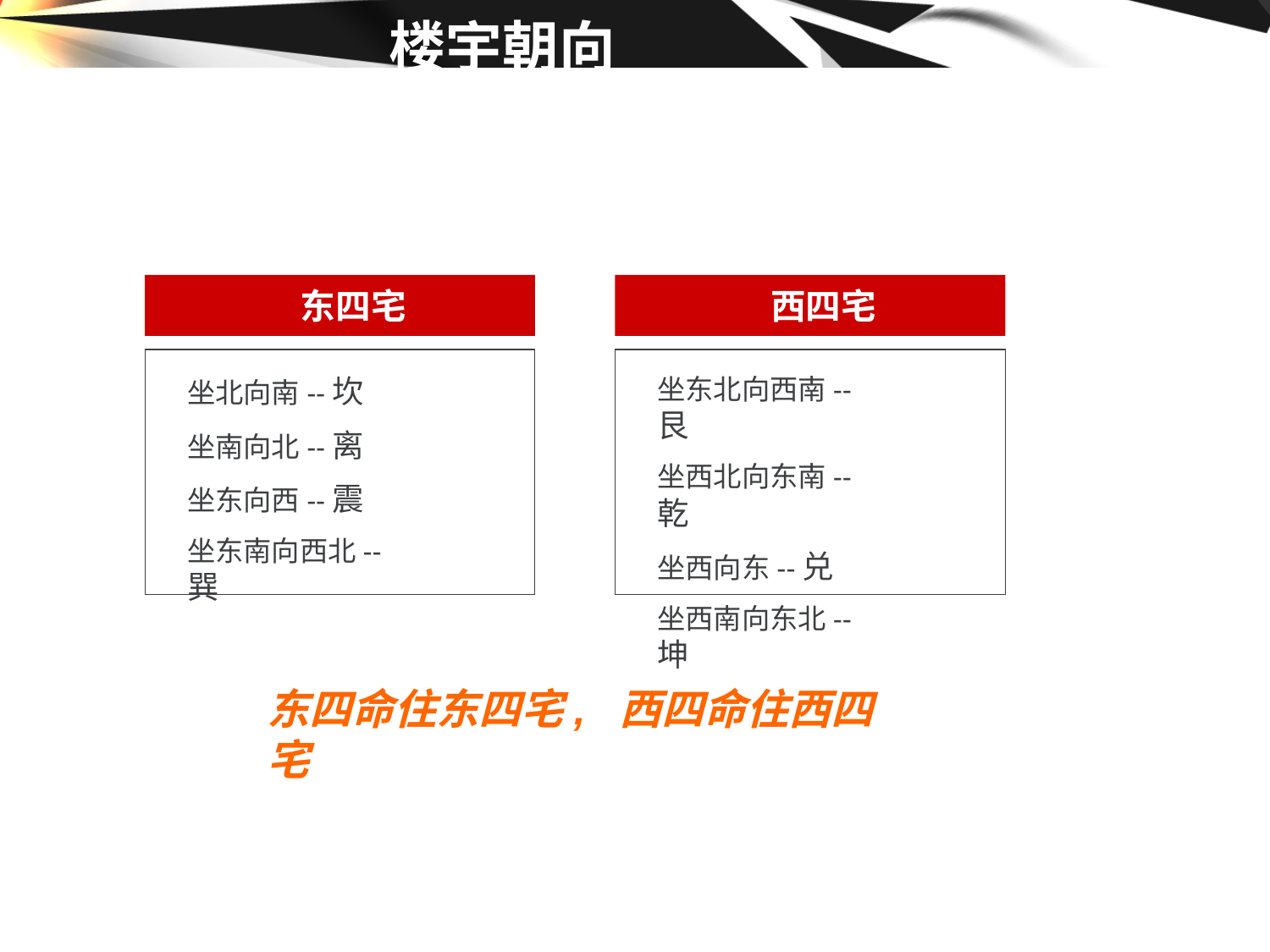

楼宇朝向

东四宅
西四宅

坐北向南--坎
坐南向北--离
坐东向西--震
坐东南向西北--巽
坐东北向西南--艮
坐西北向东南--乾
坐西向东--兑
坐西南向东北--坤
东四命住东四宅,  西四命住西四宅